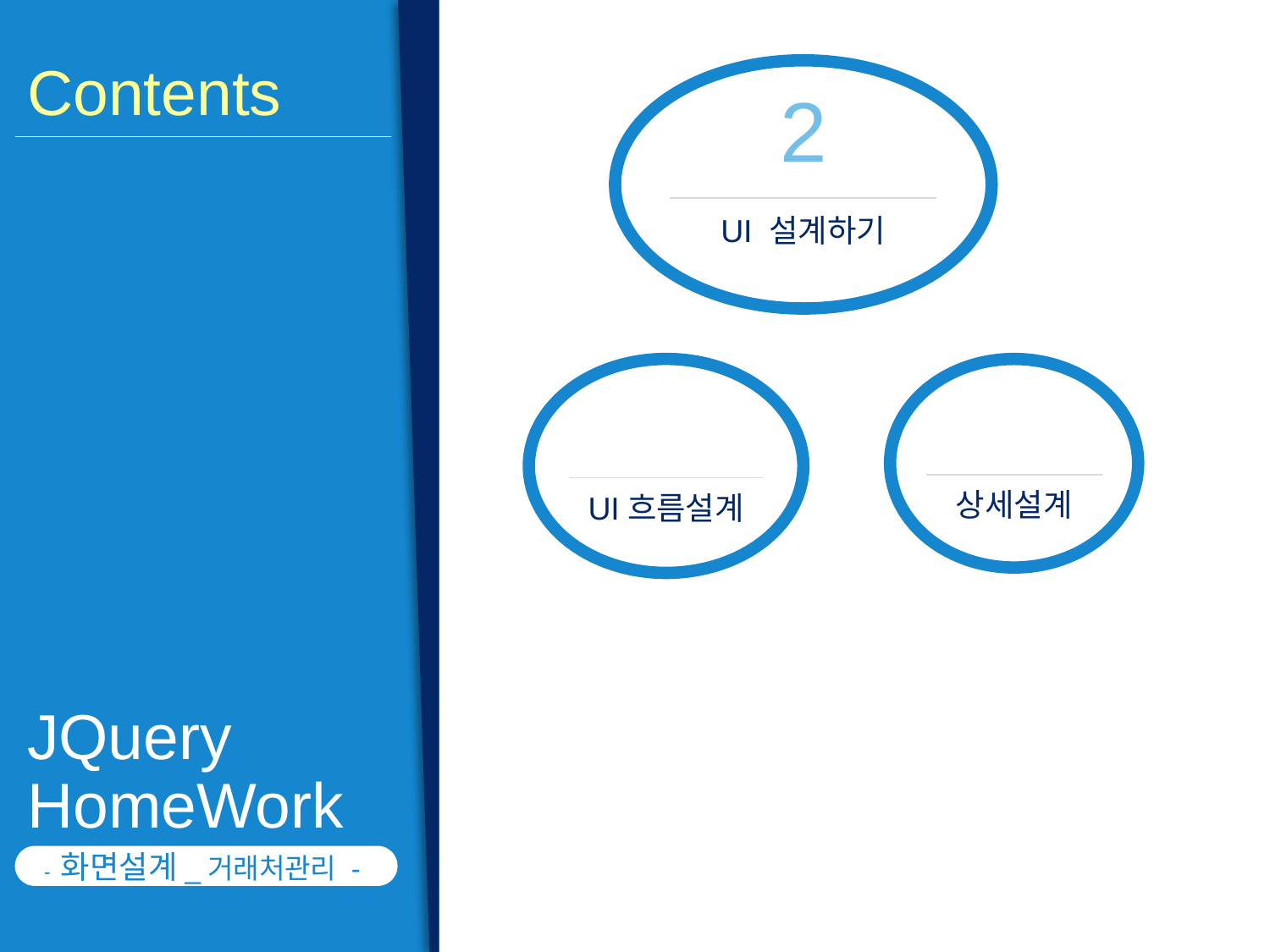

Contents

2
UI 설계하기

UI흐름설계

상세설계

JQuery
HomeWork
- 화면설계_거래처관리 -